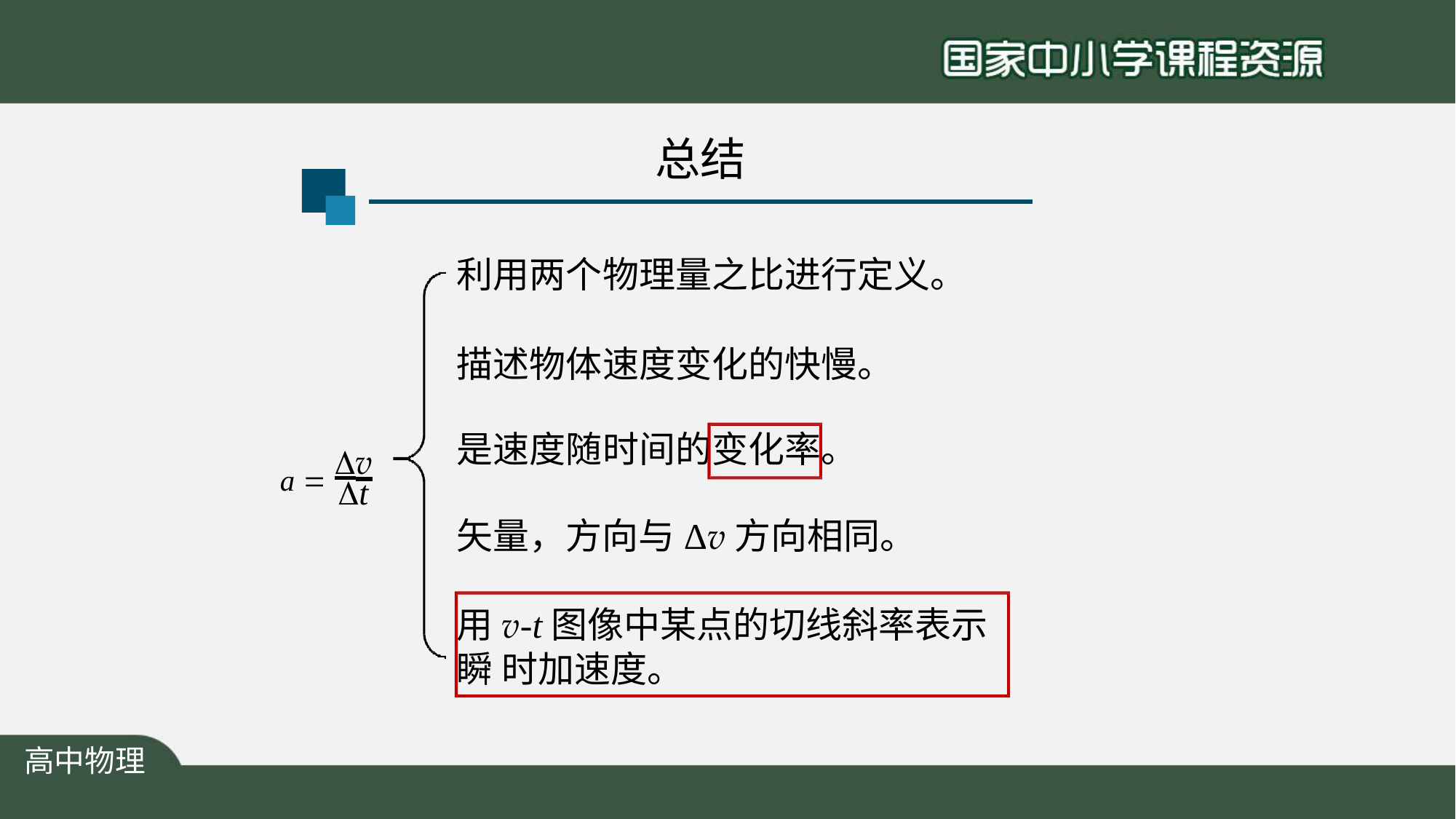

# 总结

利用两个物理量之比进行定义。

描述物体速度变化的快慢。

a = Δv

是速度随时间的变化率。
Δt
矢量，方向与Δv方向相同。

用v-t图像中某点的切线斜率表示瞬 时加速度。

高中物理